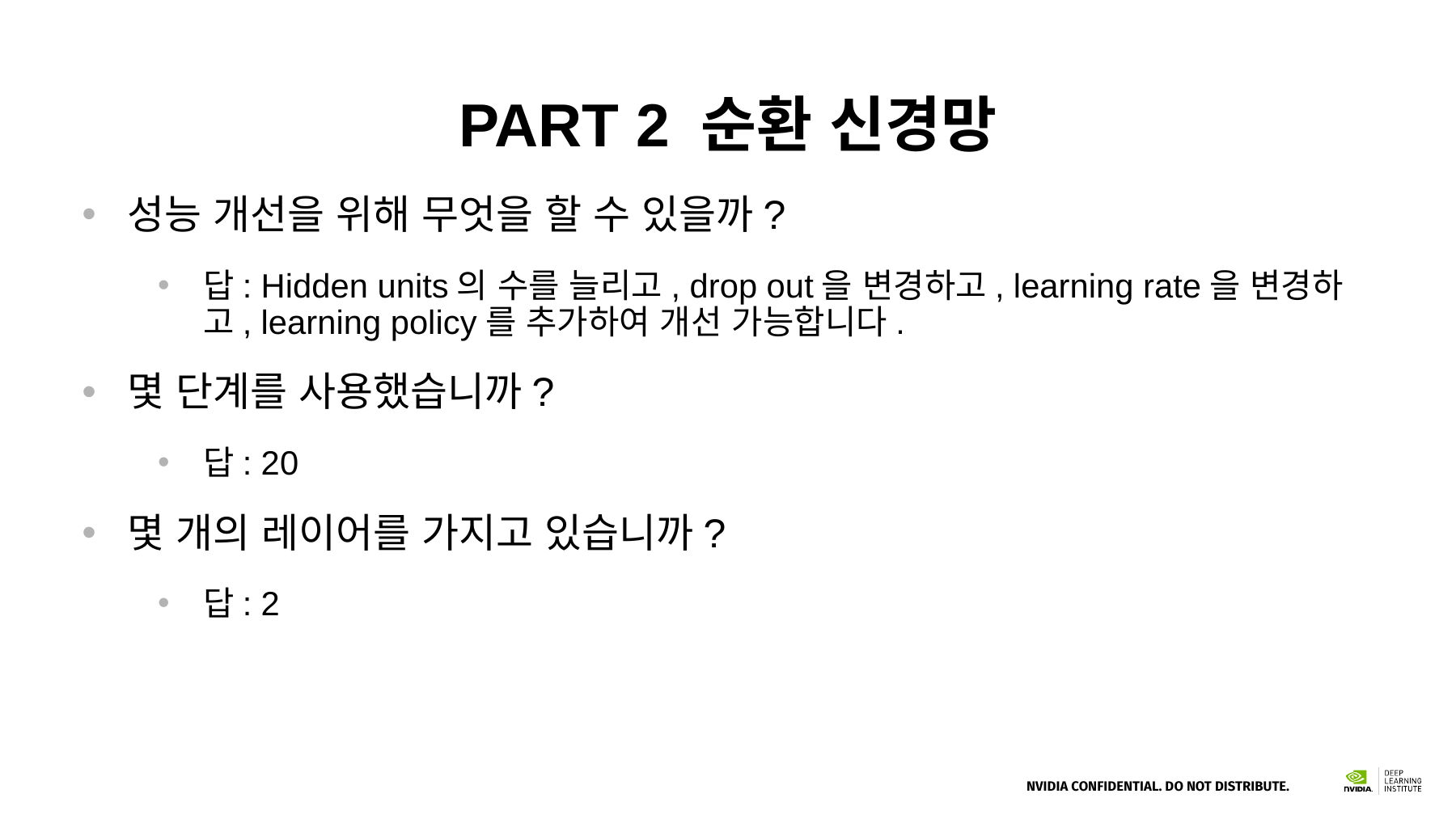

# Part 2 순환 신경망
성능 개선을 위해 무엇을 할 수 있을까?
답: Hidden units의 수를 늘리고, drop out을 변경하고, learning rate을 변경하고, learning policy를 추가하여 개선 가능합니다.
몇 단계를 사용했습니까?
답: 20
몇 개의 레이어를 가지고 있습니까?
답: 2